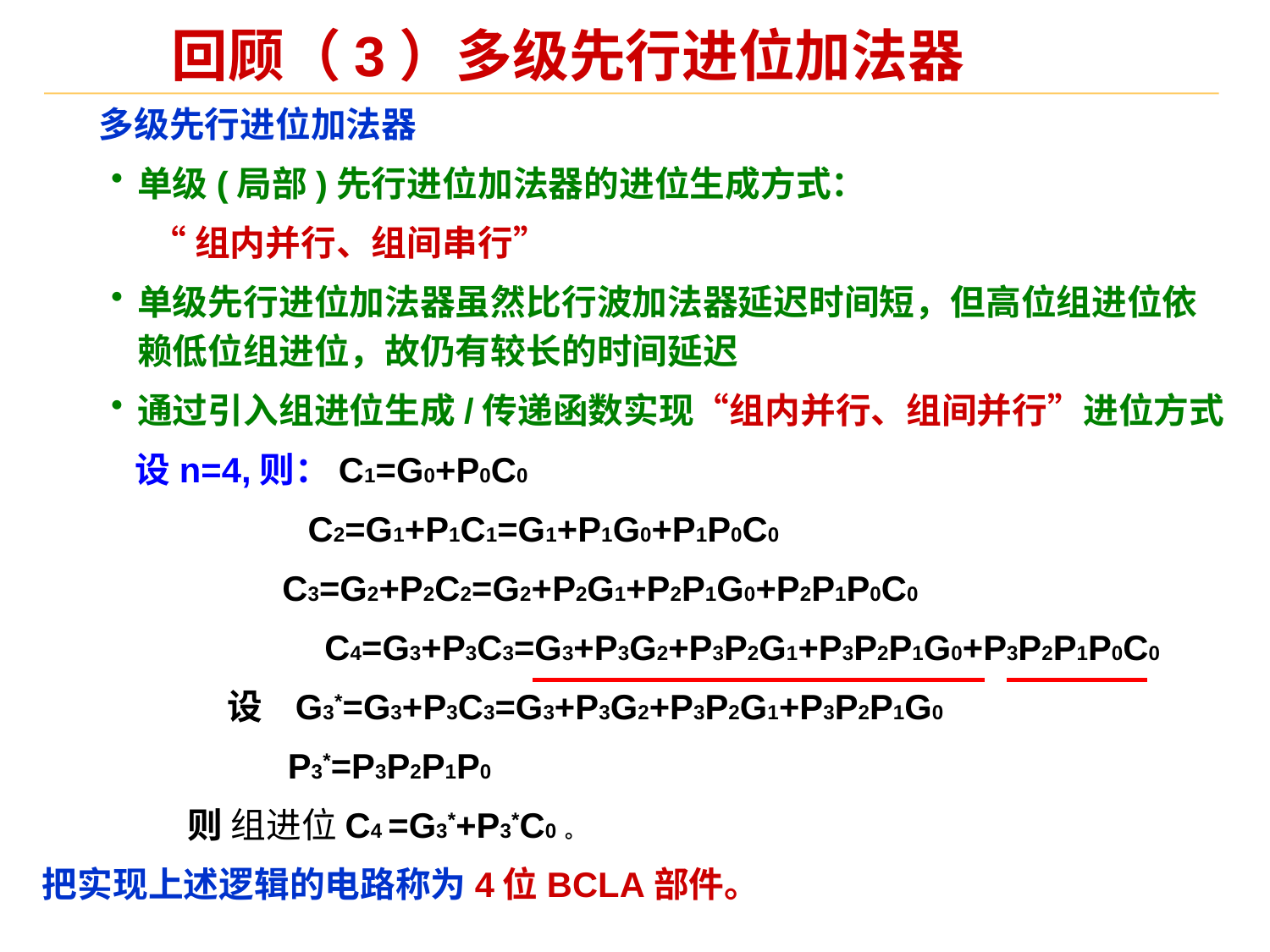

# 回顾（3）多级先行进位加法器
      多级先行进位加法器
单级(局部)先行进位加法器的进位生成方式：
     “组内并行、组间串行”
单级先行进位加法器虽然比行波加法器延迟时间短，但高位组进位依赖低位组进位，故仍有较长的时间延迟
通过引入组进位生成/传递函数实现“组内并行、组间并行”进位方式
  设n=4,则：C1=G0+P0C0
　　　　 　         C2=G1+P1C1=G1+P1G0+P1P0C0
                                          C3=G2+P2C2=G2+P2G1+P2P1G0+P2P1P0C0
                             C4=G3+P3C3=G3+P3G2+P3P2G1+P3P2P1G0+P3P2P1P0C0
                      设   G3*=G3+P3C3=G3+P3G2+P3P2G1+P3P2P1G0
                                           P3*=P3P2P1P0
                 则 组进位C4 =G3*+P3*C0。
把实现上述逻辑的电路称为4位BCLA部件。

21